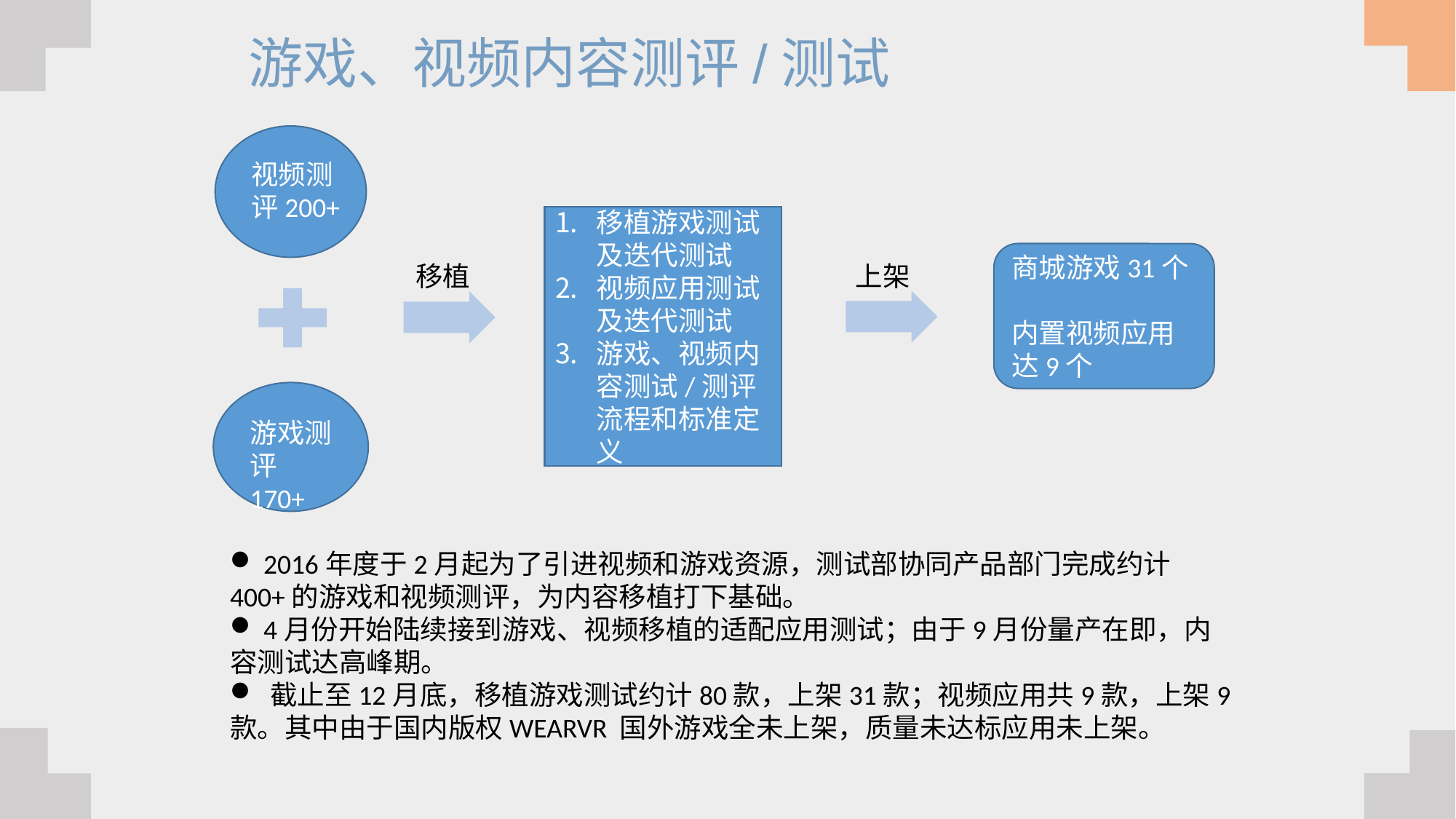

游戏、视频内容测评/测试

视频测评200+
移植游戏测试及迭代测试
视频应用测试及迭代测试
游戏、视频内容测试/测评流程和标准定义
商城游戏31个

内置视频应用达9个
移植
上架

游戏测评170+
 2016年度于2月起为了引进视频和游戏资源，测试部协同产品部门完成约计400+的游戏和视频测评，为内容移植打下基础。
 4月份开始陆续接到游戏、视频移植的适配应用测试；由于9月份量产在即，内容测试达高峰期。
 截止至12月底，移植游戏测试约计80款，上架31款；视频应用共9款，上架9款。其中由于国内版权WEARVR 国外游戏全未上架，质量未达标应用未上架。